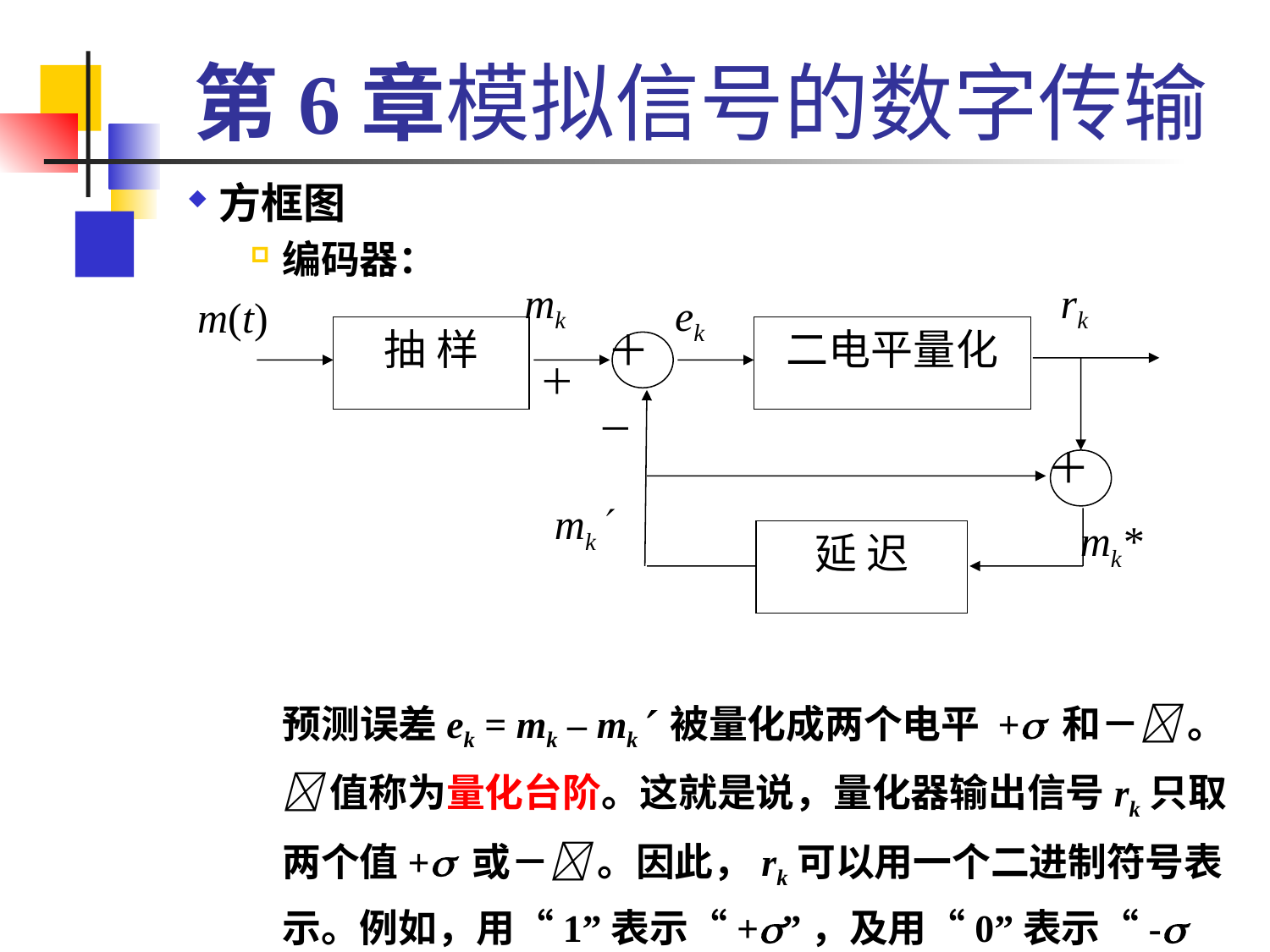

# 第6章模拟信号的数字传输
方框图
编码器：

	预测误差ek = mk – mk′ 被量化成两个电平 +σ 和－σ 。σ 值称为量化台阶。这就是说，量化器输出信号rk只取两个值+σ 或－σ 。因此，rk可以用一个二进制符号表示。例如，用“1”表示“+σ”，及用“0”表示“-σ ”。
mk
rk
ek
m(t)
抽 样
二电平量化

＋

－
＋

mk′
mk*

延 迟

＋

80